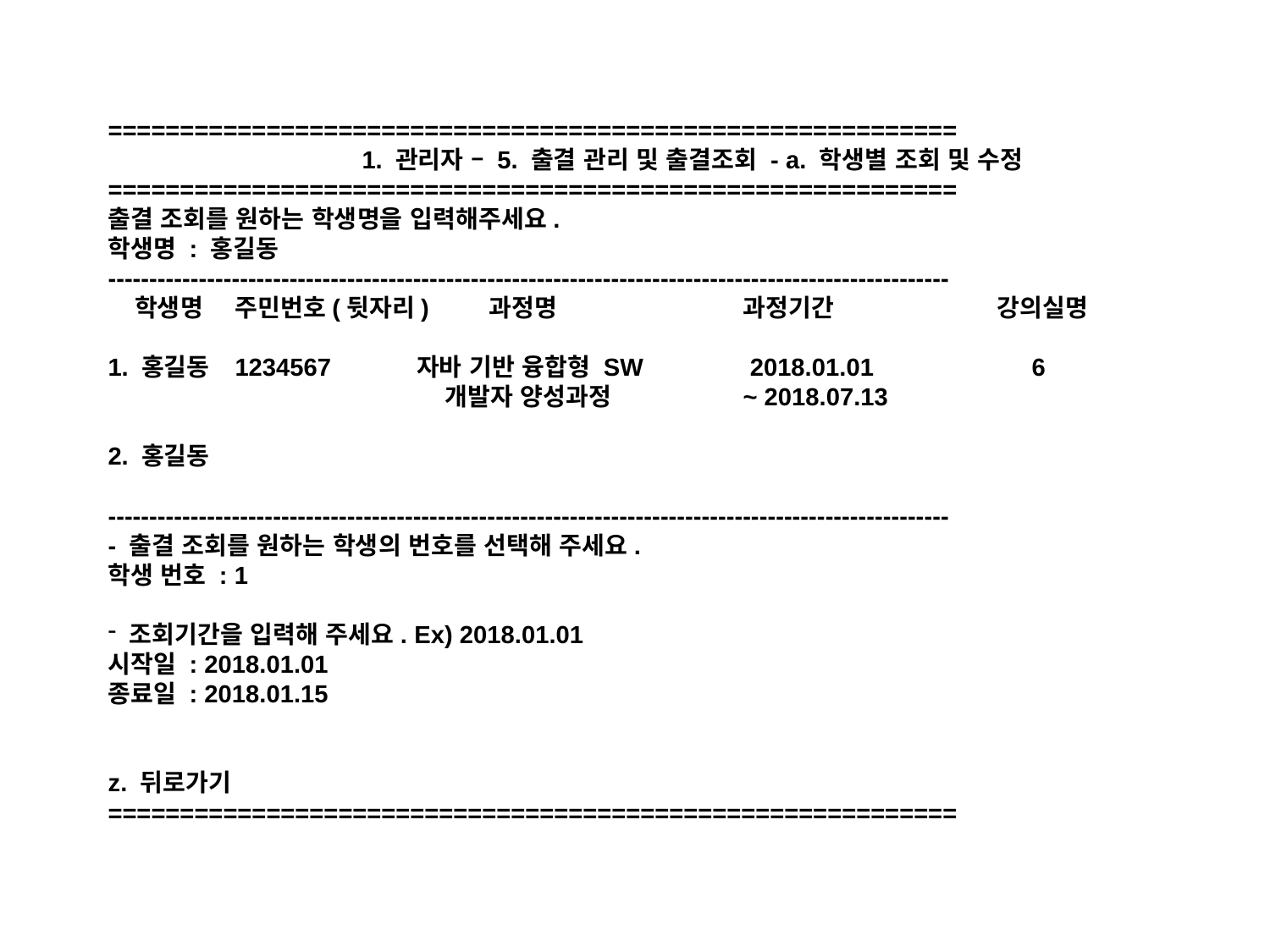

===========================================================
		1. 관리자 – 5. 출결 관리 및 출결조회 - a. 학생별 조회 및 수정
===========================================================
출결 조회를 원하는 학생명을 입력해주세요.
학생명 : 홍길동
------------------------------------------------------------------------------------------------------
   학생명	주민번호(뒷자리)	과정명		과정기간		강의실명
1. 홍길동	1234567	       자바 기반 융합형 SW	 2018.01.01  	     6
		           개발자 양성과정 	~ 2018.07.13
2. 홍길동
------------------------------------------------------------------------------------------------------
- 출결 조회를 원하는 학생의 번호를 선택해 주세요.
학생 번호 : 1

 조회기간을 입력해 주세요. Ex) 2018.01.01
시작일 : 2018.01.01
종료일 : 2018.01.15

z. 뒤로가기
===========================================================